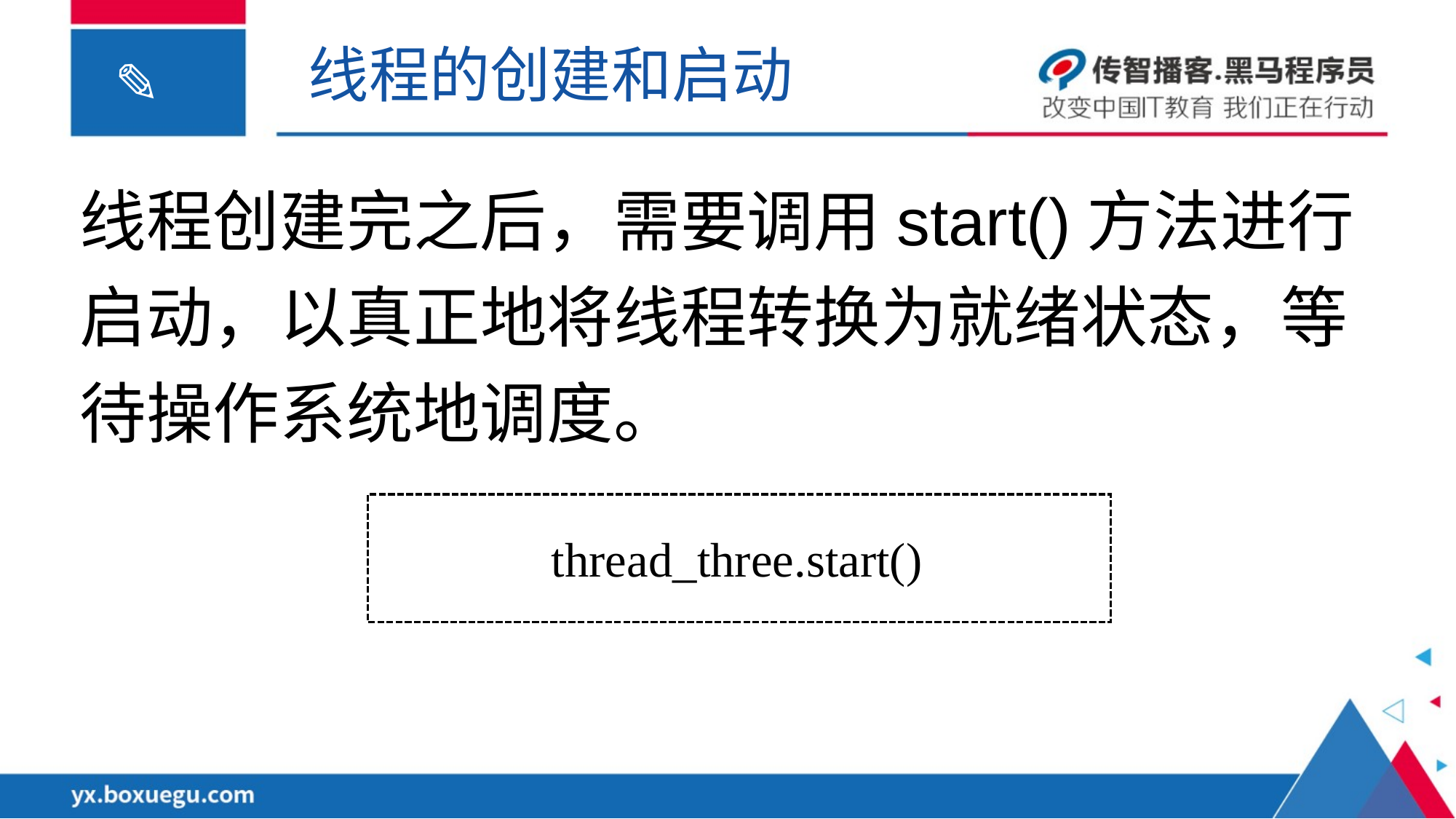

线程的创建和启动
线程创建完之后，需要调用start()方法进行启动，以真正地将线程转换为就绪状态，等待操作系统地调度。

thread_three.start()